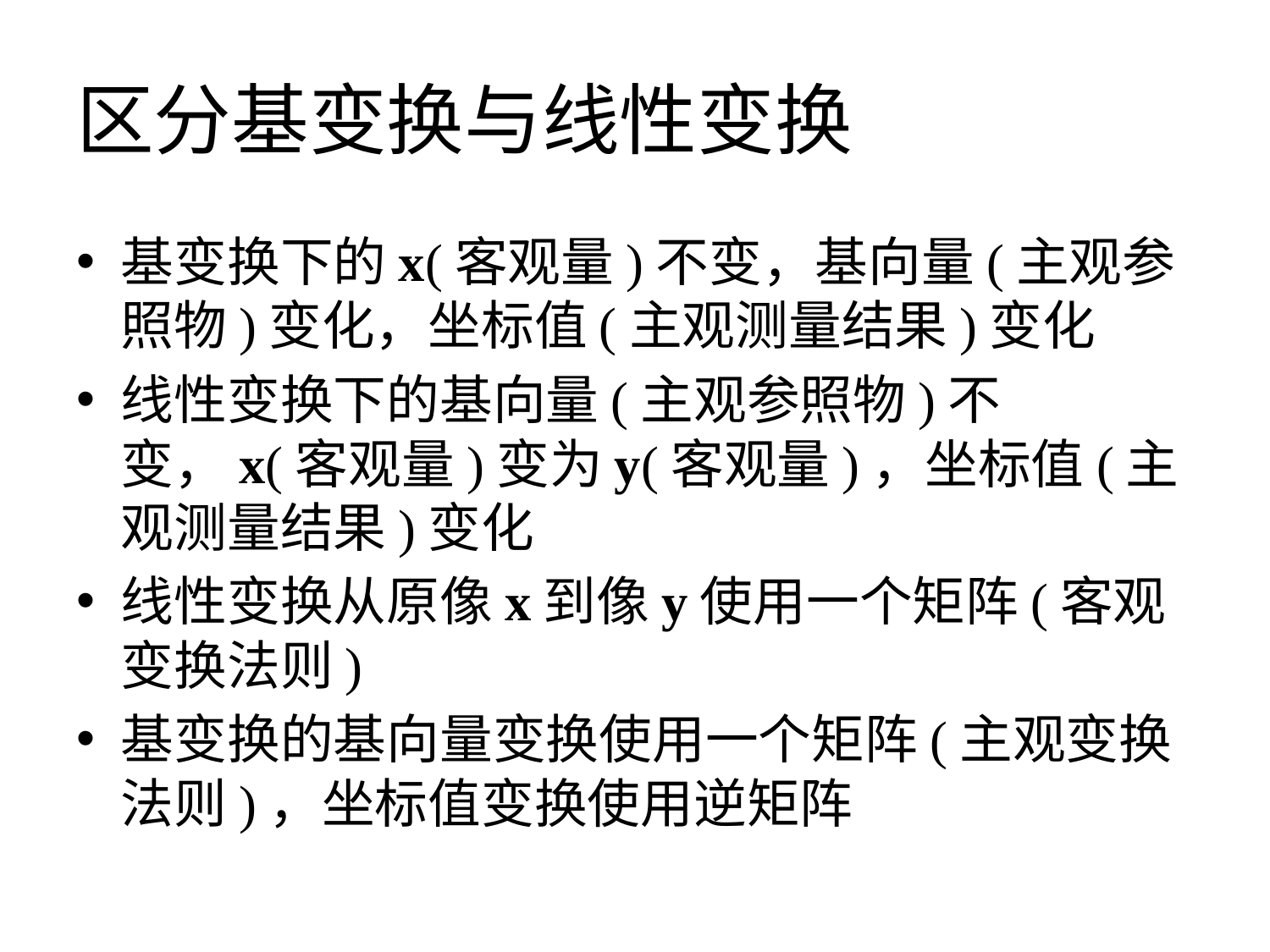

# 区分基变换与线性变换
基变换下的x(客观量)不变，基向量(主观参照物)变化，坐标值(主观测量结果)变化
线性变换下的基向量(主观参照物)不变，x(客观量)变为y(客观量)，坐标值(主观测量结果)变化
线性变换从原像x到像y使用一个矩阵(客观变换法则)
基变换的基向量变换使用一个矩阵(主观变换法则)，坐标值变换使用逆矩阵